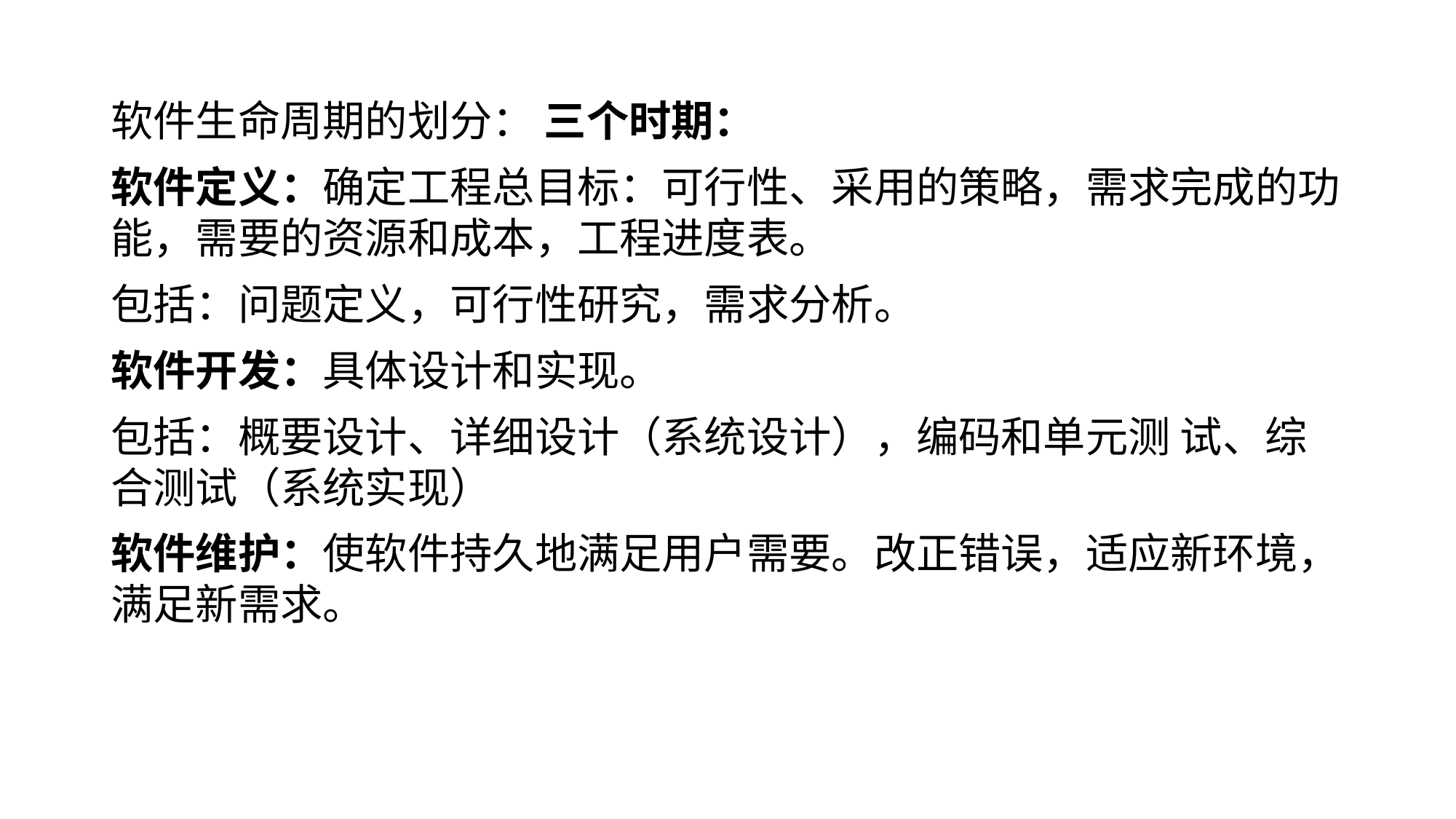

软件生命周期的划分： 三个时期：
软件定义：确定工程总目标：可行性、采用的策略，需求完成的功能，需要的资源和成本，工程进度表。
包括：问题定义，可行性研究，需求分析。
软件开发：具体设计和实现。
包括：概要设计、详细设计（系统设计），编码和单元测 试、综合测试（系统实现）
软件维护：使软件持久地满足用户需要。改正错误，适应新环境，满足新需求。